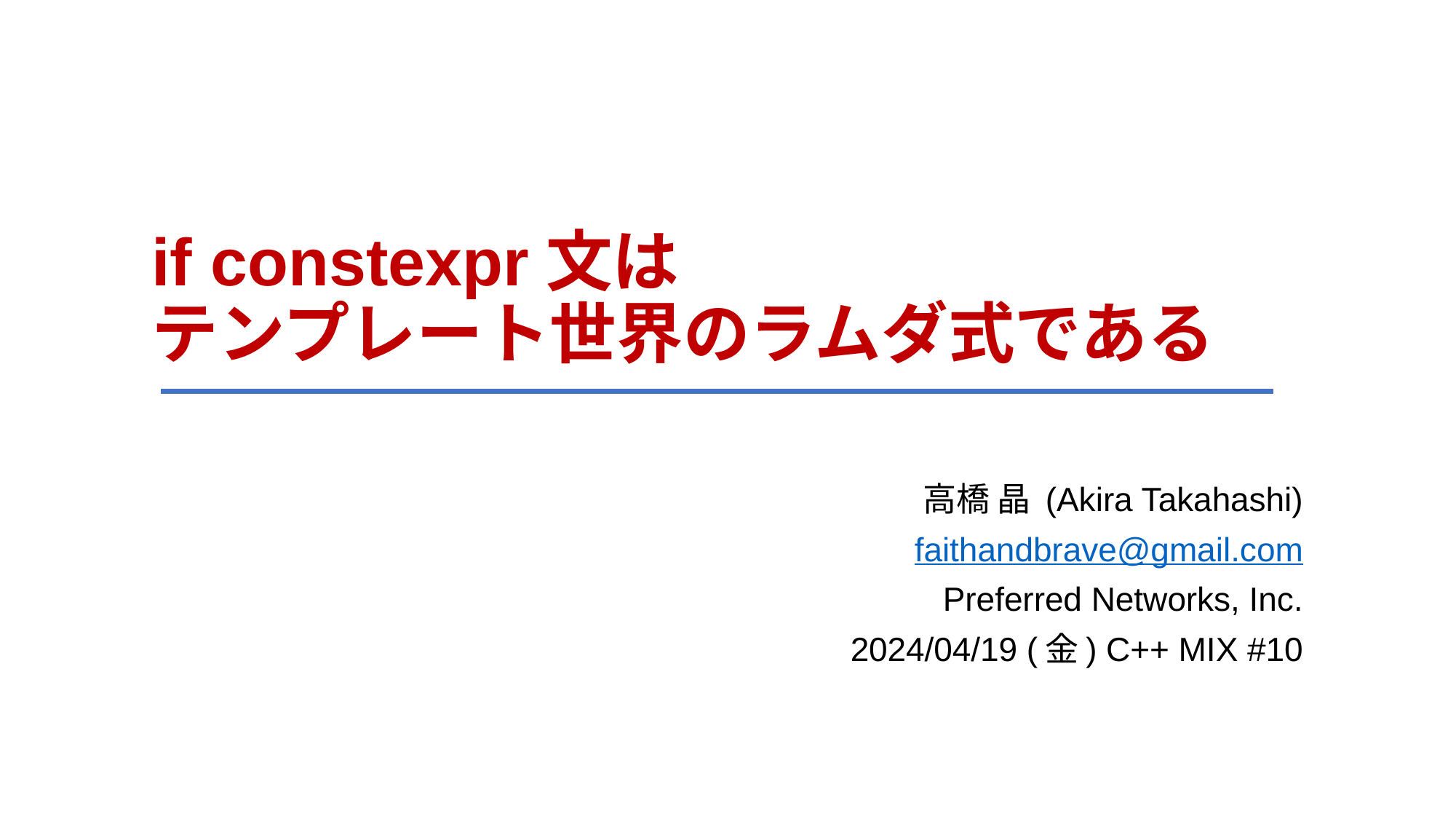

# if constexpr文は テンプレート世界のラムダ式である
高橋 晶 (Akira Takahashi)
faithandbrave@gmail.com
Preferred Networks, Inc.
2024/04/19 (金) C++ MIX #10